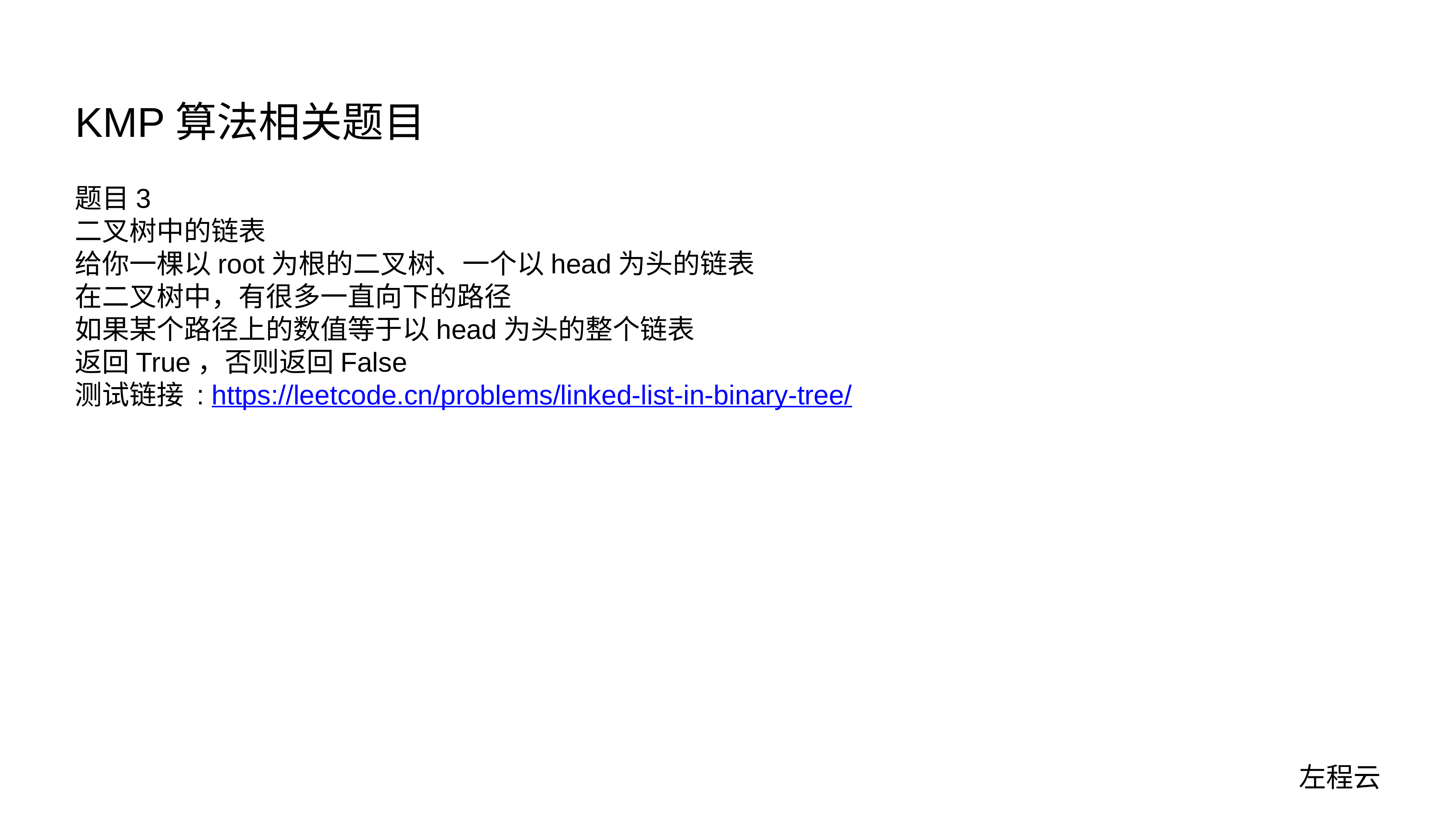

# KMP算法相关题目
题目3
二叉树中的链表
给你一棵以root为根的二叉树、一个以head为头的链表
在二叉树中，有很多一直向下的路径
如果某个路径上的数值等于以head为头的整个链表
返回True，否则返回False
测试链接 : https://leetcode.cn/problems/linked-list-in-binary-tree/

左程云